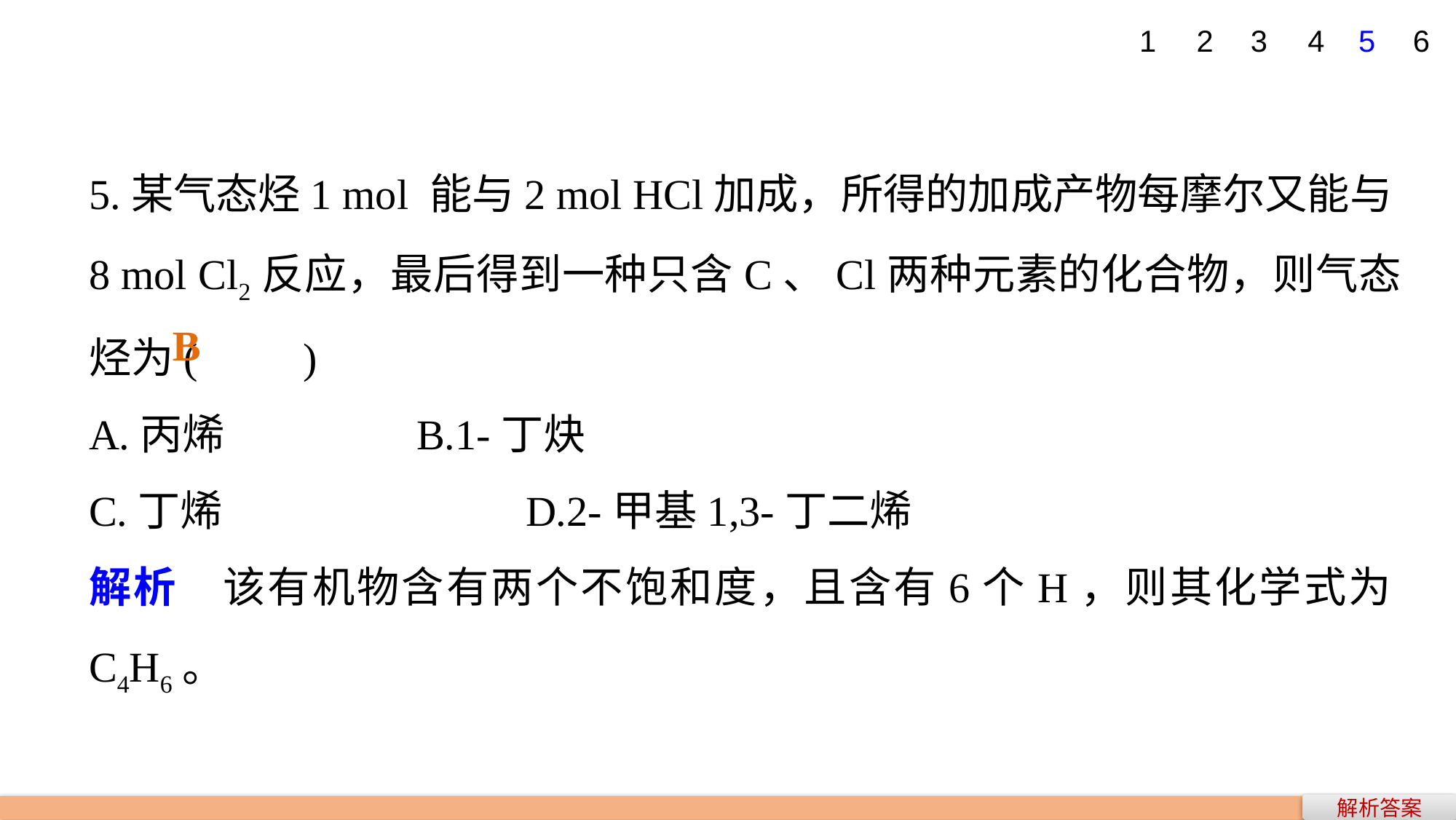

1
2
3
4
5
6
5.某气态烃1 mol 能与2 mol HCl加成，所得的加成产物每摩尔又能与
8 mol Cl2反应，最后得到一种只含C、Cl两种元素的化合物，则气态烃为(　　)
A.丙烯  		B.1­-丁炔
C.丁烯  			D.2­-甲基­1,3-­丁二烯
解析　该有机物含有两个不饱和度，且含有6个H，则其化学式为C4H6。
B
解析答案